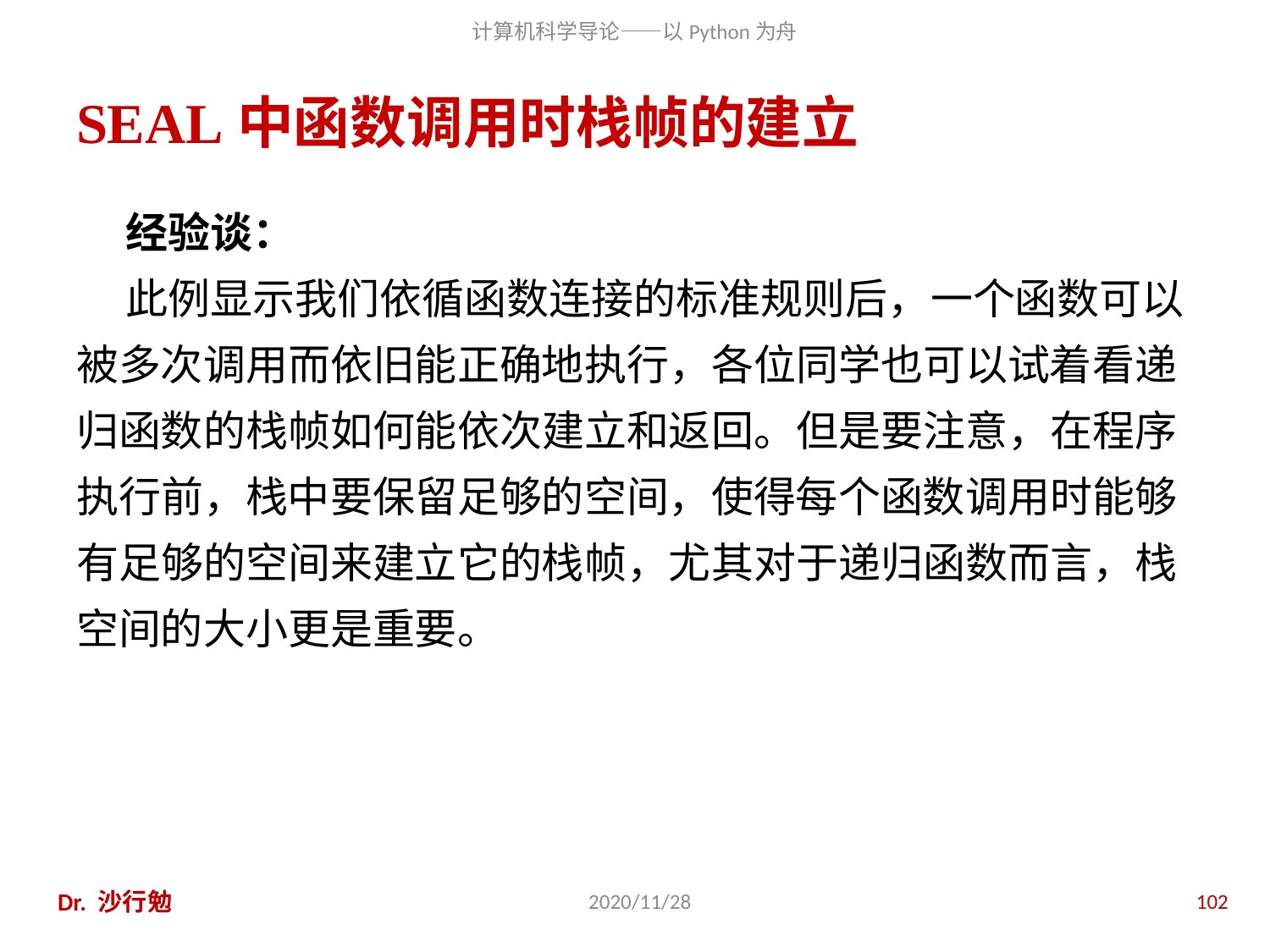

# SEAL中函数调用时栈帧的建立
经验谈：
此例显示我们依循函数连接的标准规则后，一个函数可以被多次调用而依旧能正确地执行，各位同学也可以试着看递归函数的栈帧如何能依次建立和返回。但是要注意，在程序执行前，栈中要保留足够的空间，使得每个函数调用时能够有足够的空间来建立它的栈帧，尤其对于递归函数而言，栈空间的大小更是重要。

Dr. 沙行勉
2020/11/28
102